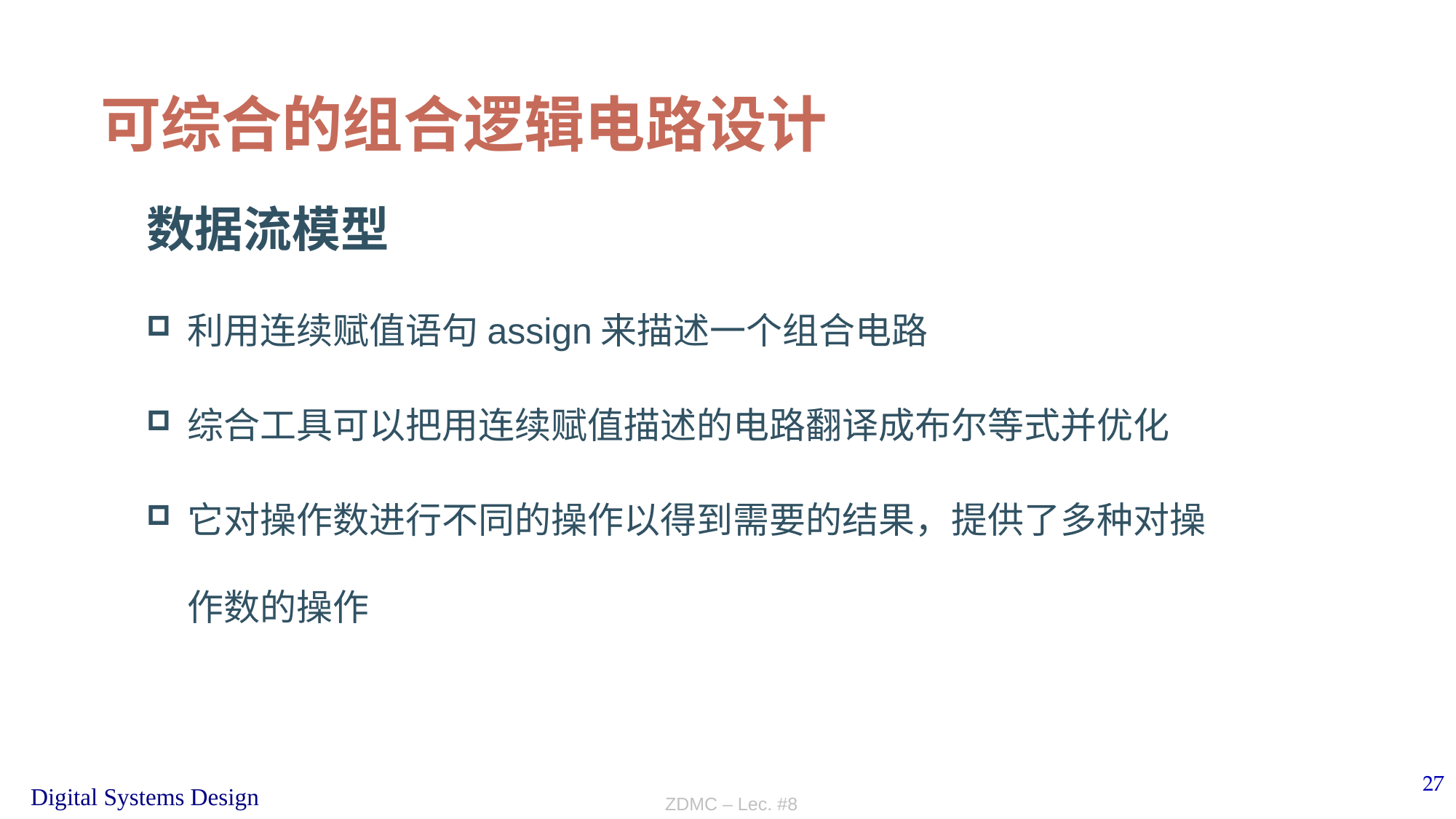

# 可综合的组合逻辑电路设计
数据流模型
利用连续赋值语句assign来描述一个组合电路
综合工具可以把用连续赋值描述的电路翻译成布尔等式并优化
它对操作数进行不同的操作以得到需要的结果，提供了多种对操作数的操作

ZDMC – Lec. #8
27